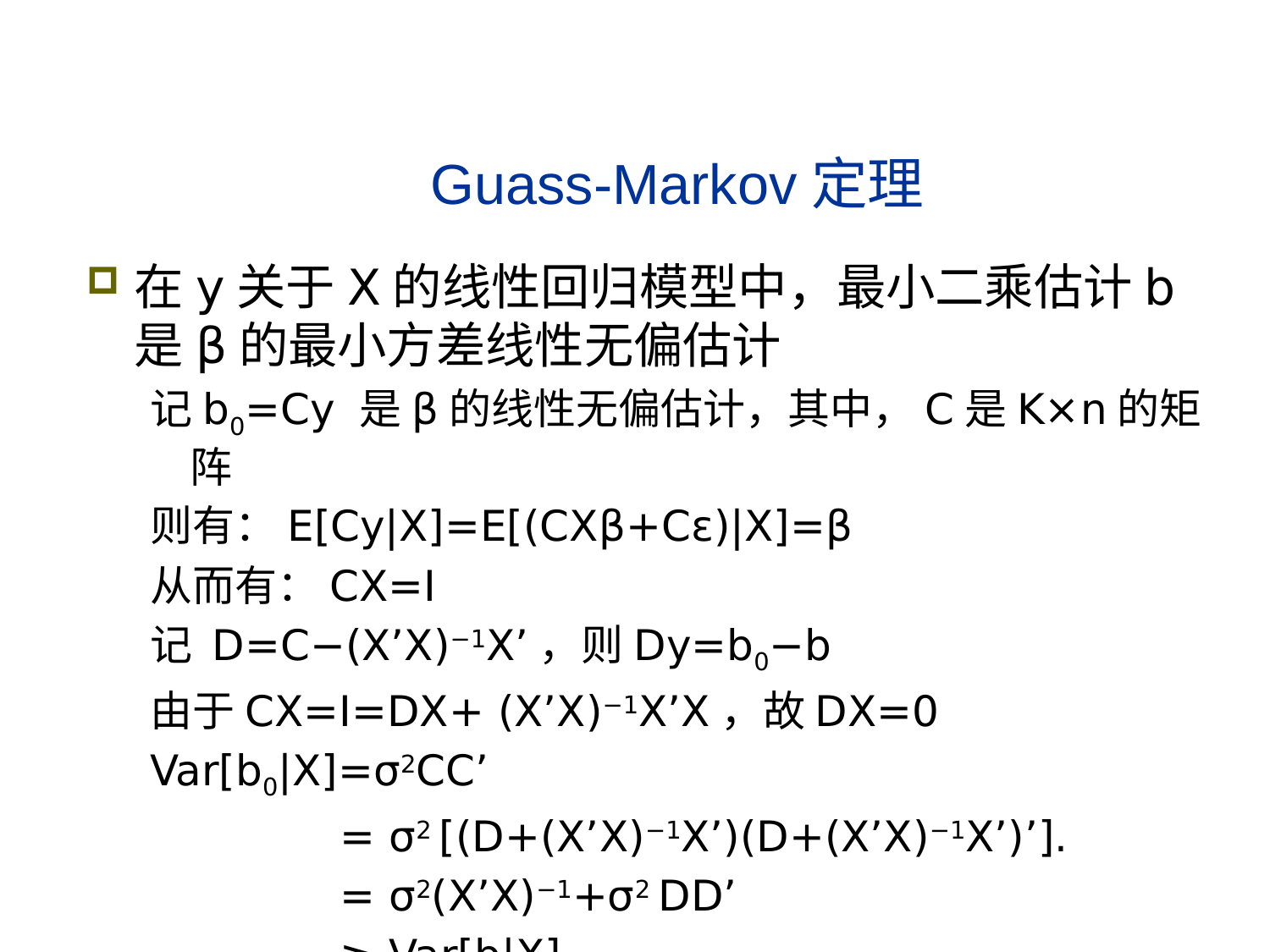

# Guass-Markov定理
在y关于X的线性回归模型中，最小二乘估计b是β的最小方差线性无偏估计
记b0=Cy 是β的线性无偏估计，其中，C是K×n的矩阵
则有：E[Cy|X]=E[(CXβ+Cε)|X]=β
从而有：CX=I
记 D=C−(X’X)−1X’，则Dy=b0−b
由于CX=I=DX+ (X’X)−1X’X，故DX=0
Var[b0|X]=σ2CC’
              = σ2 [(D+(X’X)−1X’)(D+(X’X)−1X’)’].
              = σ2(X’X)−1+σ2 DD’
              ≥ Var[b|X]